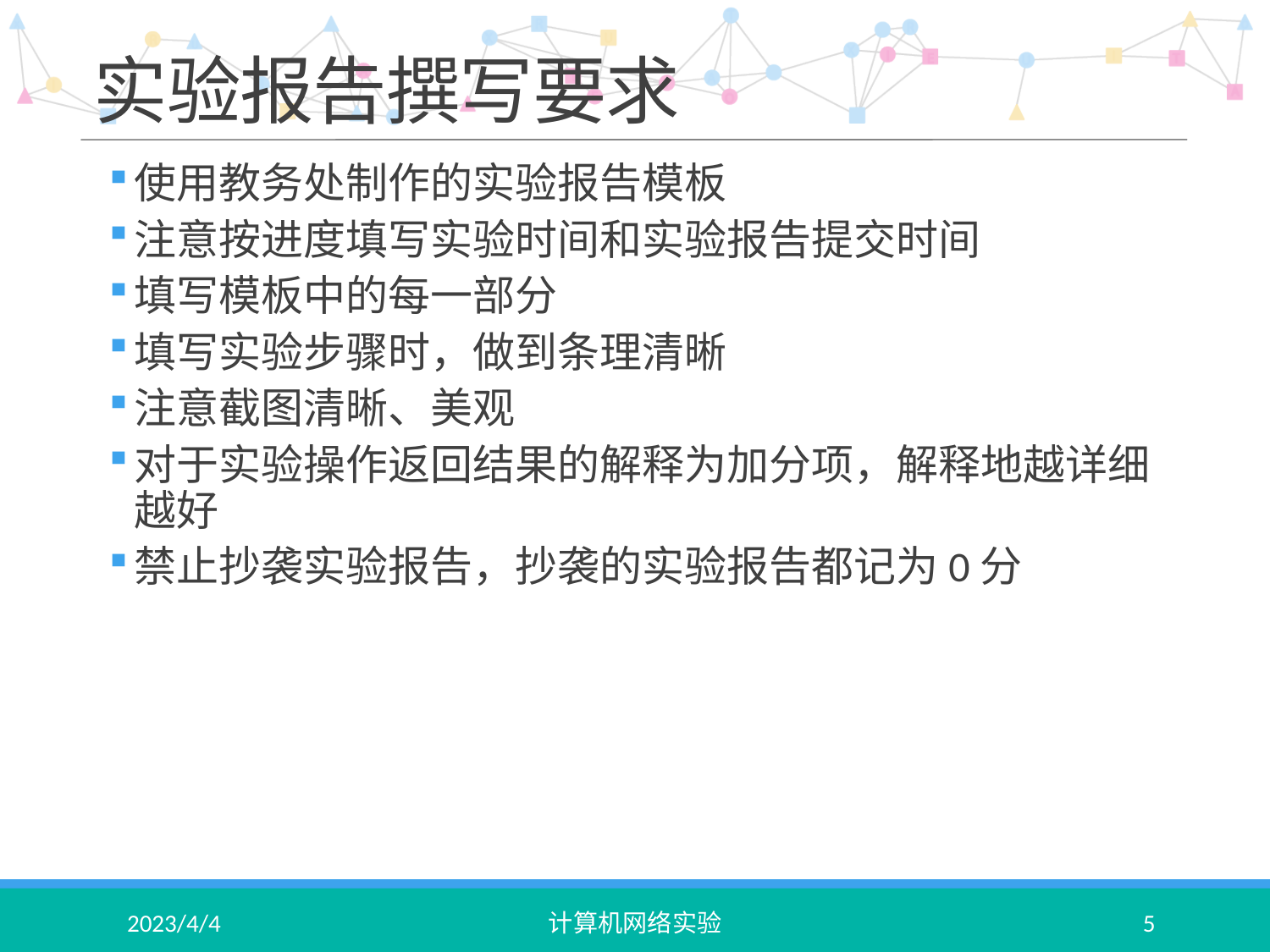

# 实验报告撰写要求
使用教务处制作的实验报告模板
注意按进度填写实验时间和实验报告提交时间
填写模板中的每一部分
填写实验步骤时，做到条理清晰
注意截图清晰、美观
对于实验操作返回结果的解释为加分项，解释地越详细越好
禁止抄袭实验报告，抄袭的实验报告都记为0分

2023/4/4
计算机网络实验
5